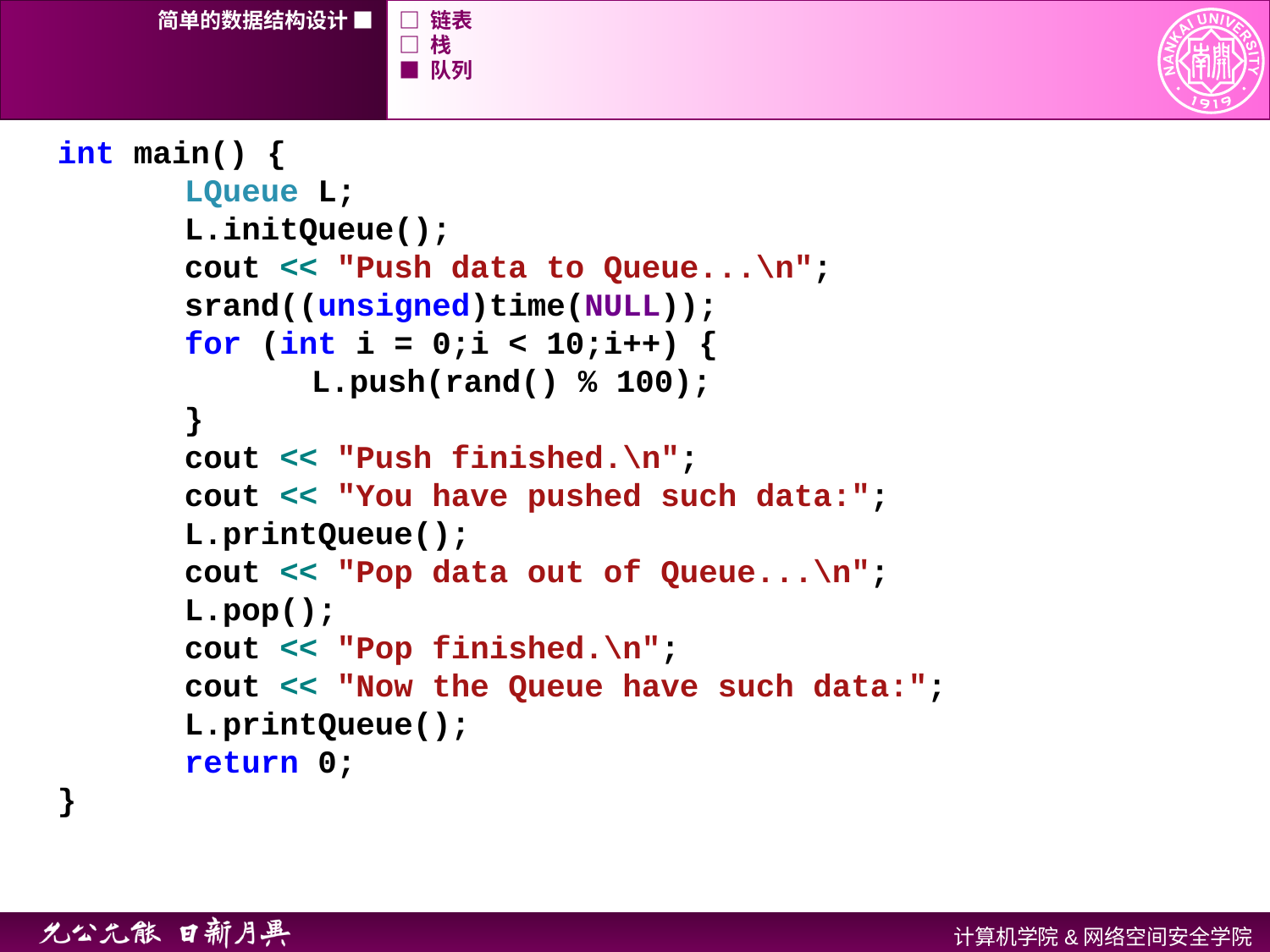

简单的数据结构设计 ■
□ 链表
□ 栈
■ 队列

int main() {
	LQueue L;
	L.initQueue();
	cout << "Push data to Queue...\n";
	srand((unsigned)time(NULL));
	for (int i = 0;i < 10;i++) {
		L.push(rand() % 100);
	}
	cout << "Push finished.\n";
	cout << "You have pushed such data:";
	L.printQueue();
	cout << "Pop data out of Queue...\n";
	L.pop();
	cout << "Pop finished.\n";
	cout << "Now the Queue have such data:";
	L.printQueue();
	return 0;
}